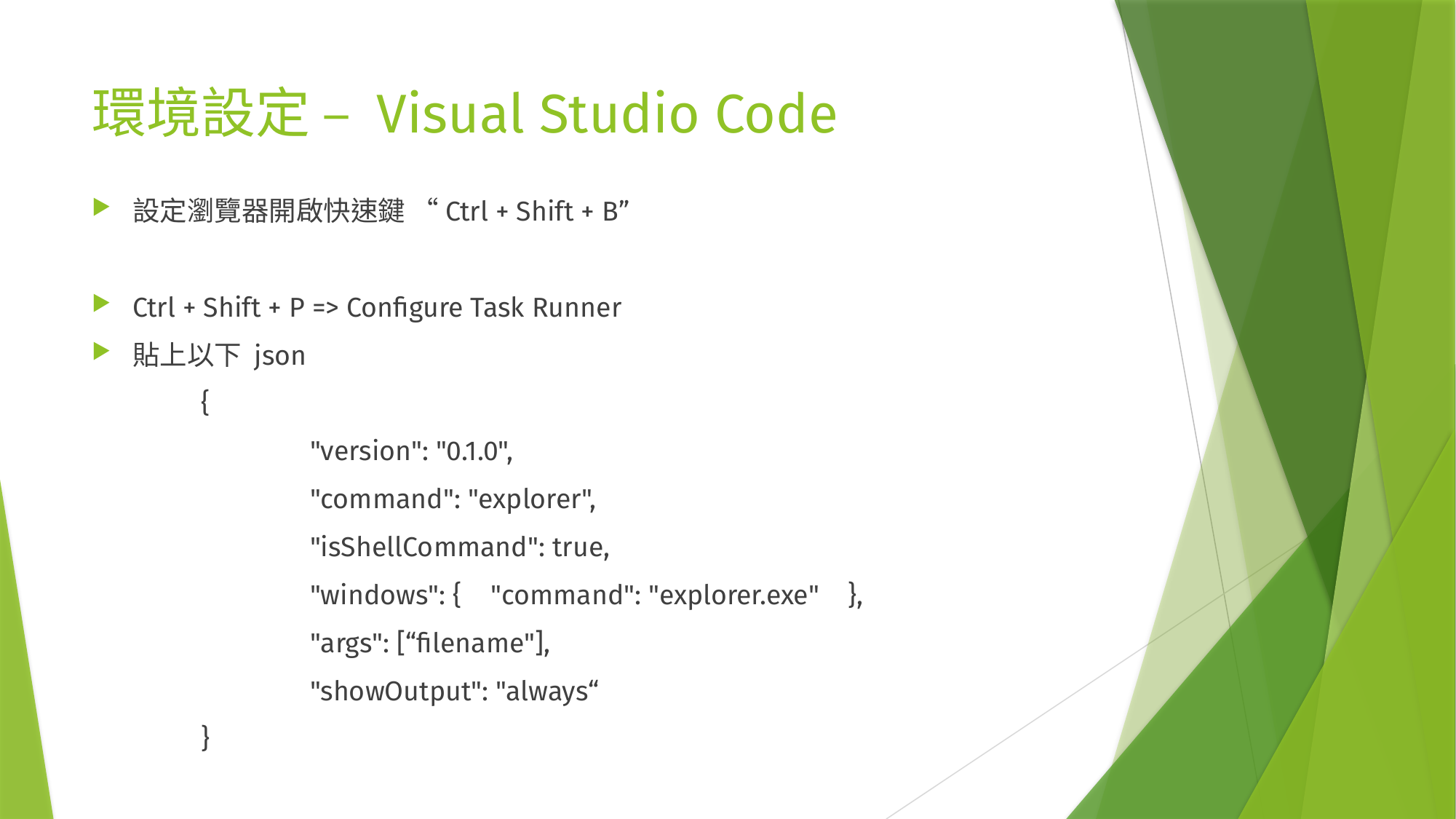

# 環境設定 – Visual Studio Code
設定瀏覽器開啟快速鍵 “Ctrl + Shift + B”

Ctrl + Shift + P => Configure Task Runner
貼上以下 json
	{
		"version": "0.1.0",
		"command": "explorer",
		"isShellCommand": true,
		"windows": {    "command": "explorer.exe"    },
		"args": [“filename"],
		"showOutput": "always“
	}